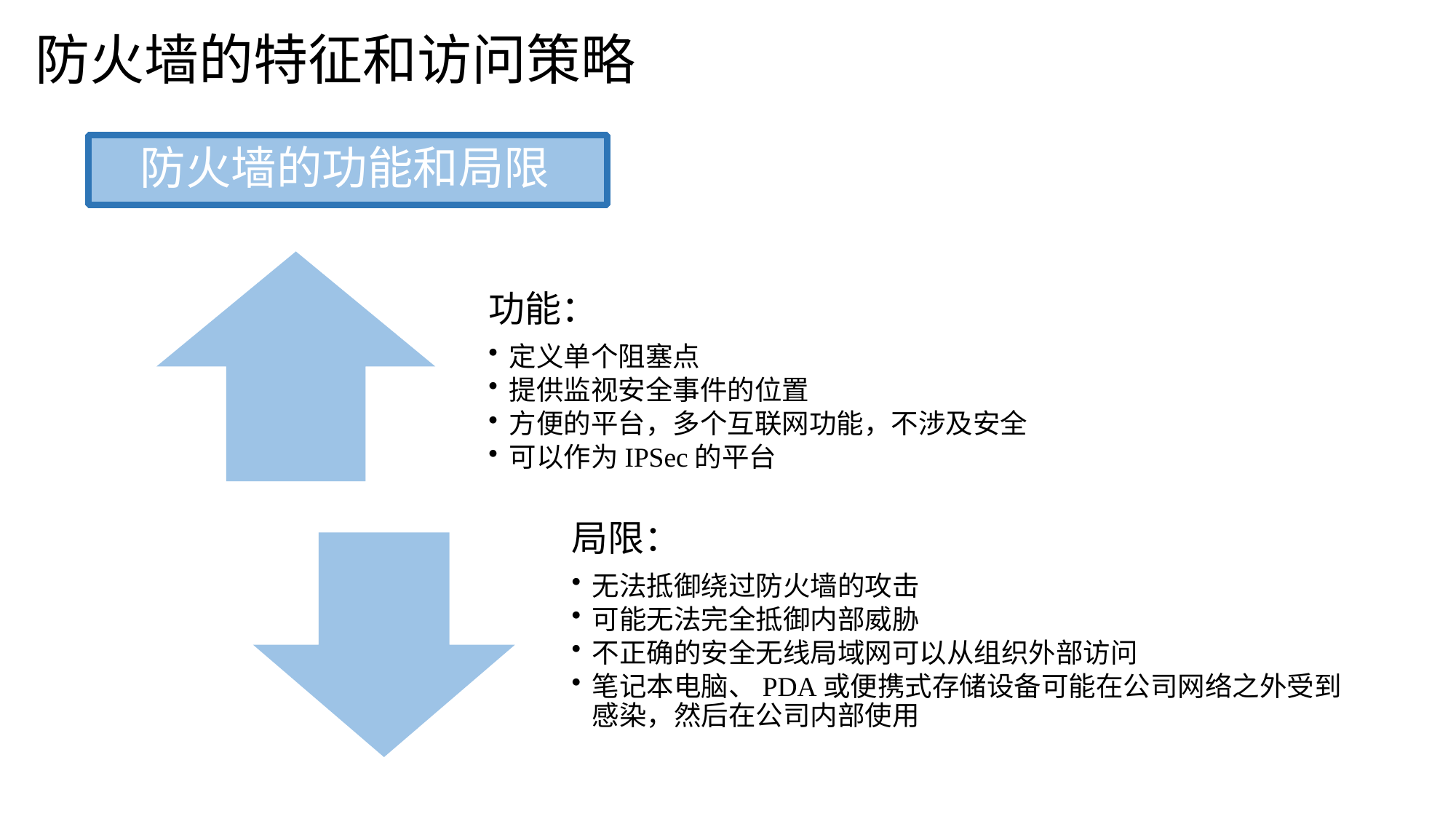

防火墙的特征和访问策略
防火墙的功能和局限
功能：
定义单个阻塞点
提供监视安全事件的位置
方便的平台，多个互联网功能，不涉及安全
可以作为IPSec的平台
局限：
无法抵御绕过防火墙的攻击
可能无法完全抵御内部威胁
不正确的安全无线局域网可以从组织外部访问
笔记本电脑、PDA或便携式存储设备可能在公司网络之外受到感染，然后在公司内部使用